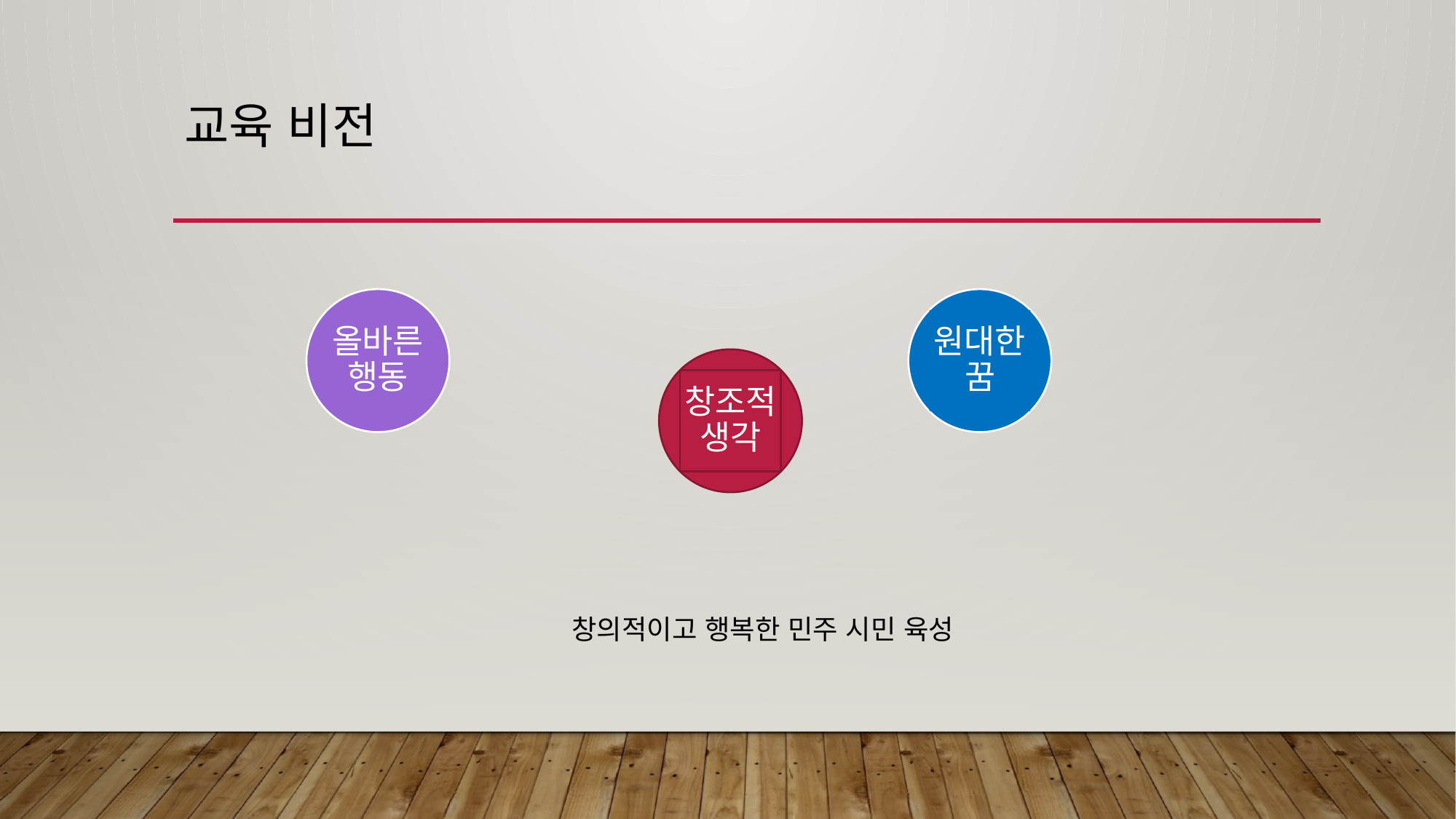

# 교육 비전

올바른 행동

원대한 꿈

창조적 생각
창의적이고 행복한 민주 시민 육성